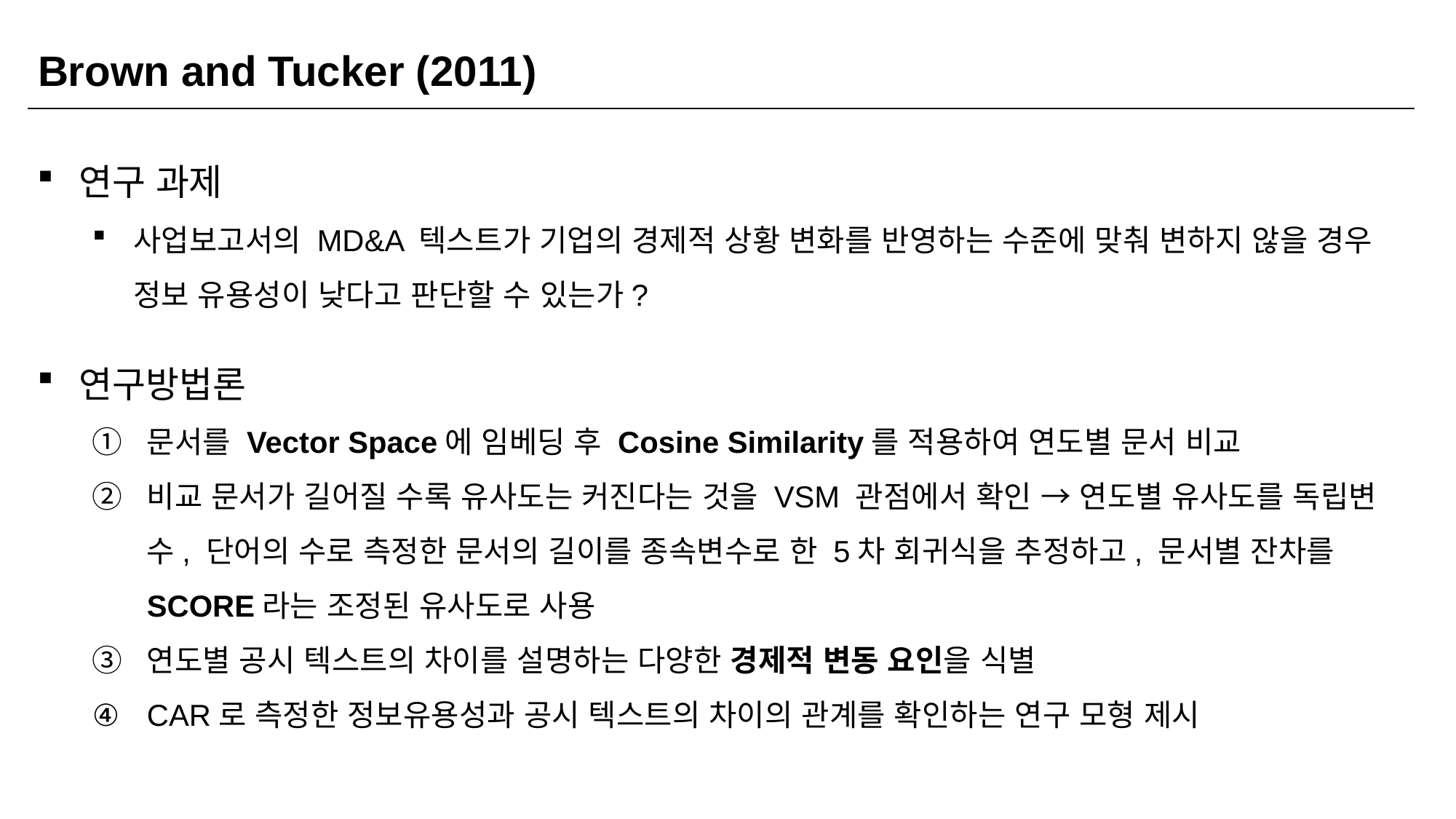

| Brown and Tucker (2011) |
| --- |
연구 과제
사업보고서의 MD&A 텍스트가 기업의 경제적 상황 변화를 반영하는 수준에 맞춰 변하지 않을 경우 정보 유용성이 낮다고 판단할 수 있는가?

연구방법론
문서를 Vector Space에 임베딩 후 Cosine Similarity를 적용하여 연도별 문서 비교
비교 문서가 길어질 수록 유사도는 커진다는 것을 VSM 관점에서 확인 → 연도별 유사도를 독립변수, 단어의 수로 측정한 문서의 길이를 종속변수로 한 5차 회귀식을 추정하고, 문서별 잔차를 SCORE라는 조정된 유사도로 사용
연도별 공시 텍스트의 차이를 설명하는 다양한 경제적 변동 요인을 식별
CAR로 측정한 정보유용성과 공시 텍스트의 차이의 관계를 확인하는 연구 모형 제시